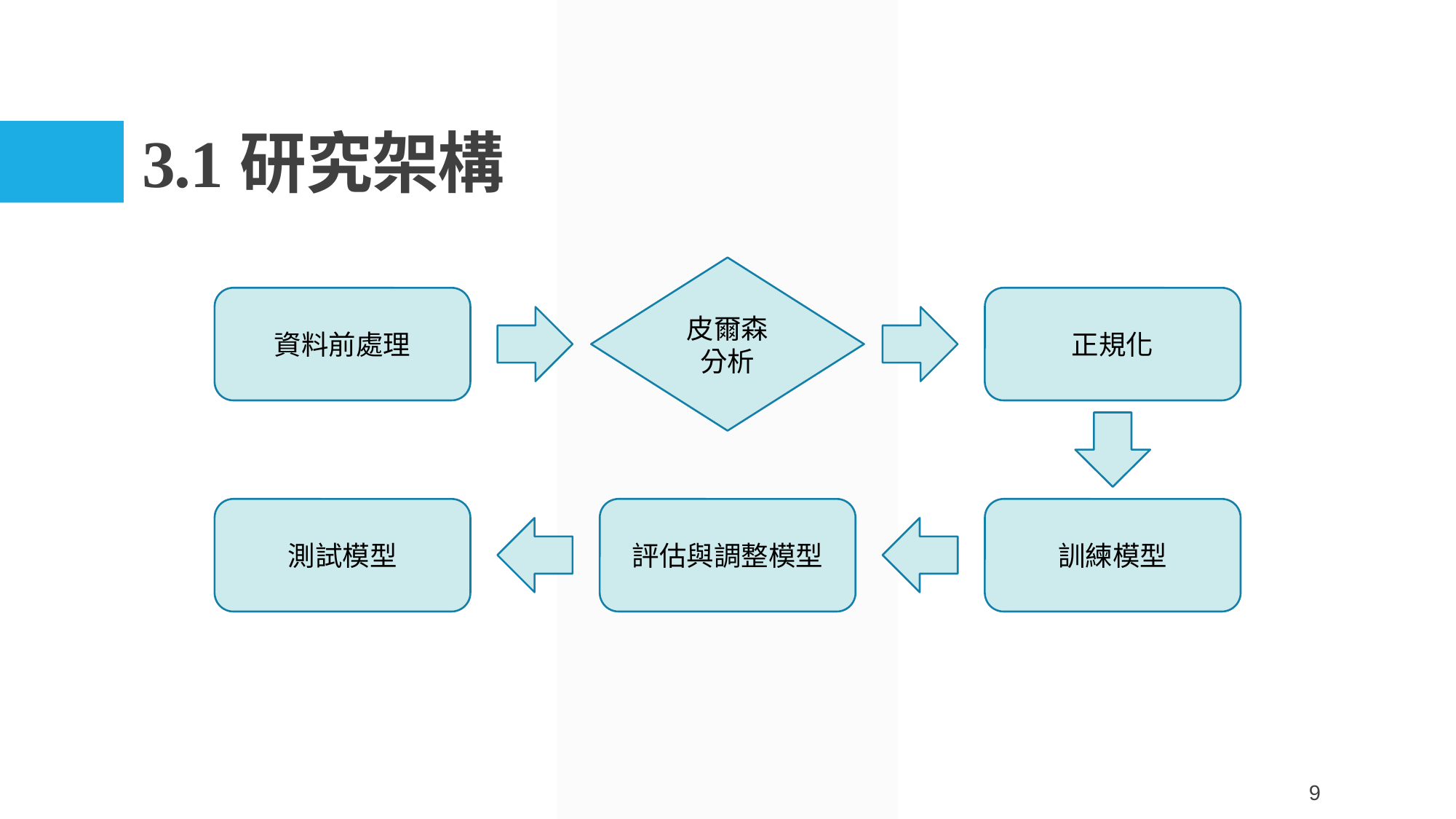

# 3.1研究架構
皮爾森
分析
正規化
資料前處理

測試模型
評估與調整模型
訓練模型

9